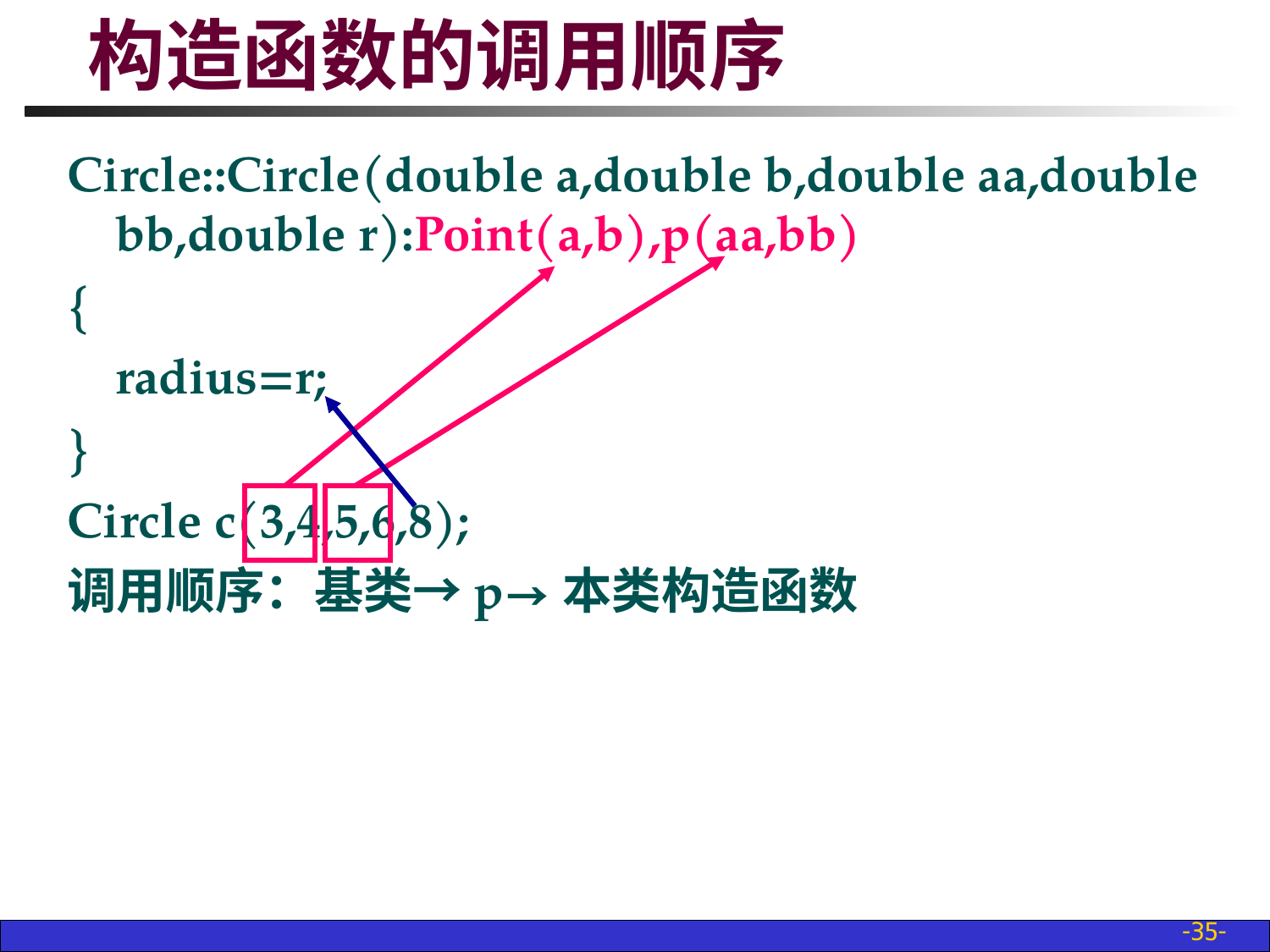

# 构造函数的调用顺序
Circle::Circle(double a,double b,double aa,double bb,double r):Point(a,b),p(aa,bb)
{
	radius=r;
}
Circle c(3,4,5,6,8);
调用顺序：基类→p→本类构造函数

-35-